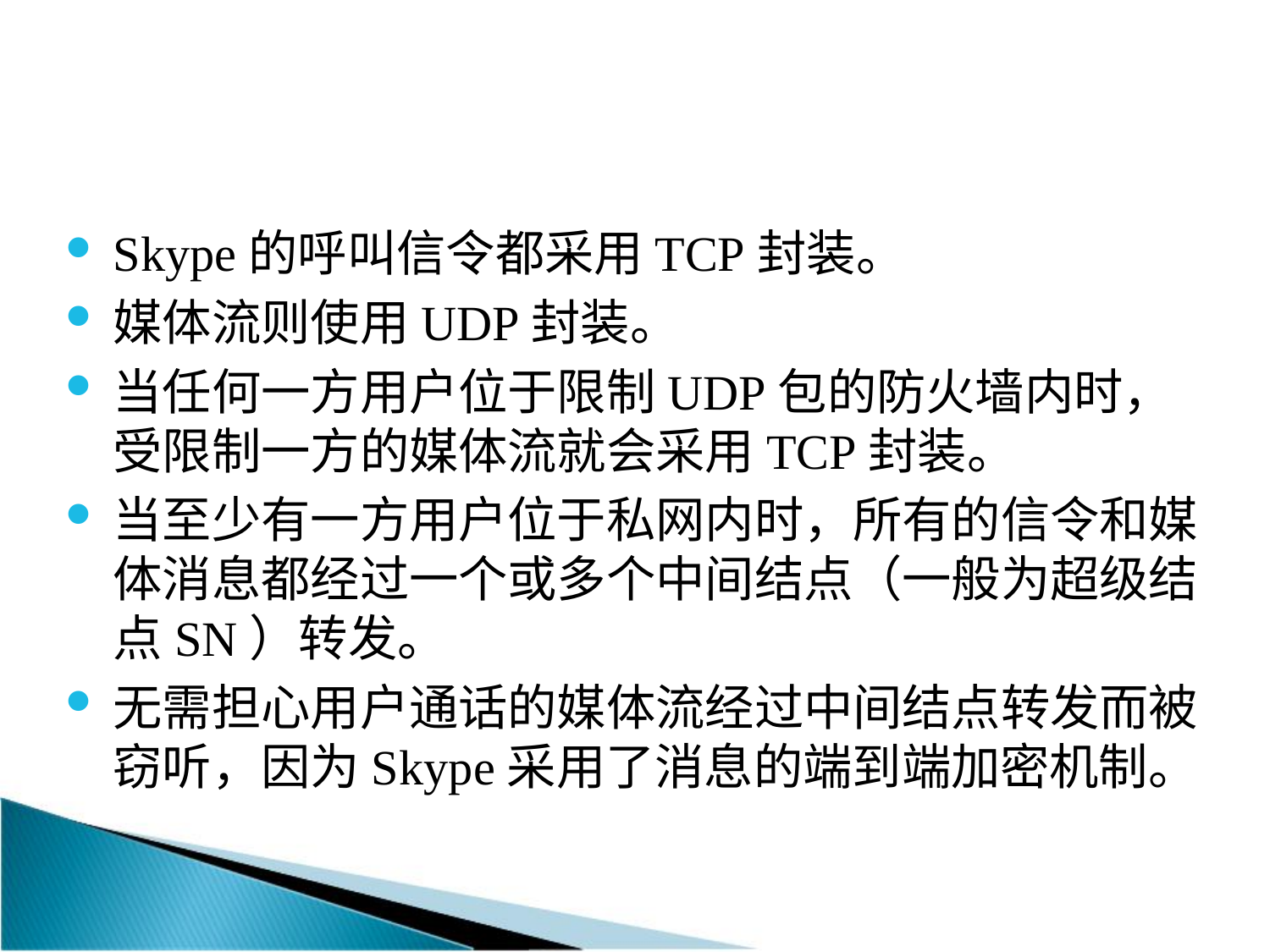

#
Skype的呼叫信令都采用TCP封装。
媒体流则使用UDP封装。
当任何一方用户位于限制UDP包的防火墙内时，受限制一方的媒体流就会采用TCP封装。
当至少有一方用户位于私网内时，所有的信令和媒体消息都经过一个或多个中间结点（一般为超级结点SN）转发。
无需担心用户通话的媒体流经过中间结点转发而被窃听，因为Skype采用了消息的端到端加密机制。